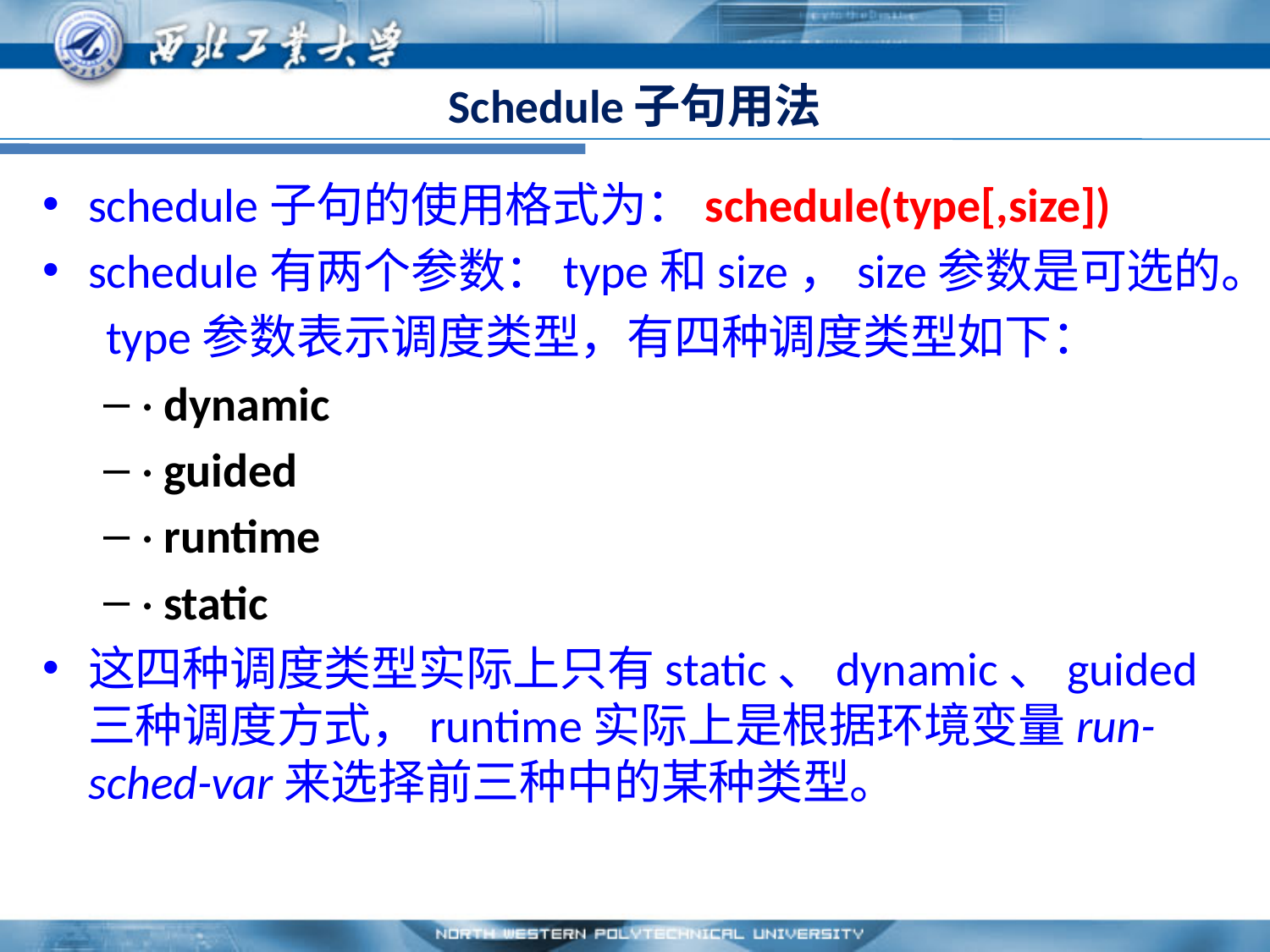

# Schedule子句用法
schedule子句的使用格式为：schedule(type[,size])
schedule有两个参数：type和size，size参数是可选的。
      type参数表示调度类型，有四种调度类型如下：
· dynamic
· guided
· runtime
· static
这四种调度类型实际上只有static、dynamic、guided三种调度方式，runtime实际上是根据环境变量run-sched-var来选择前三种中的某种类型。